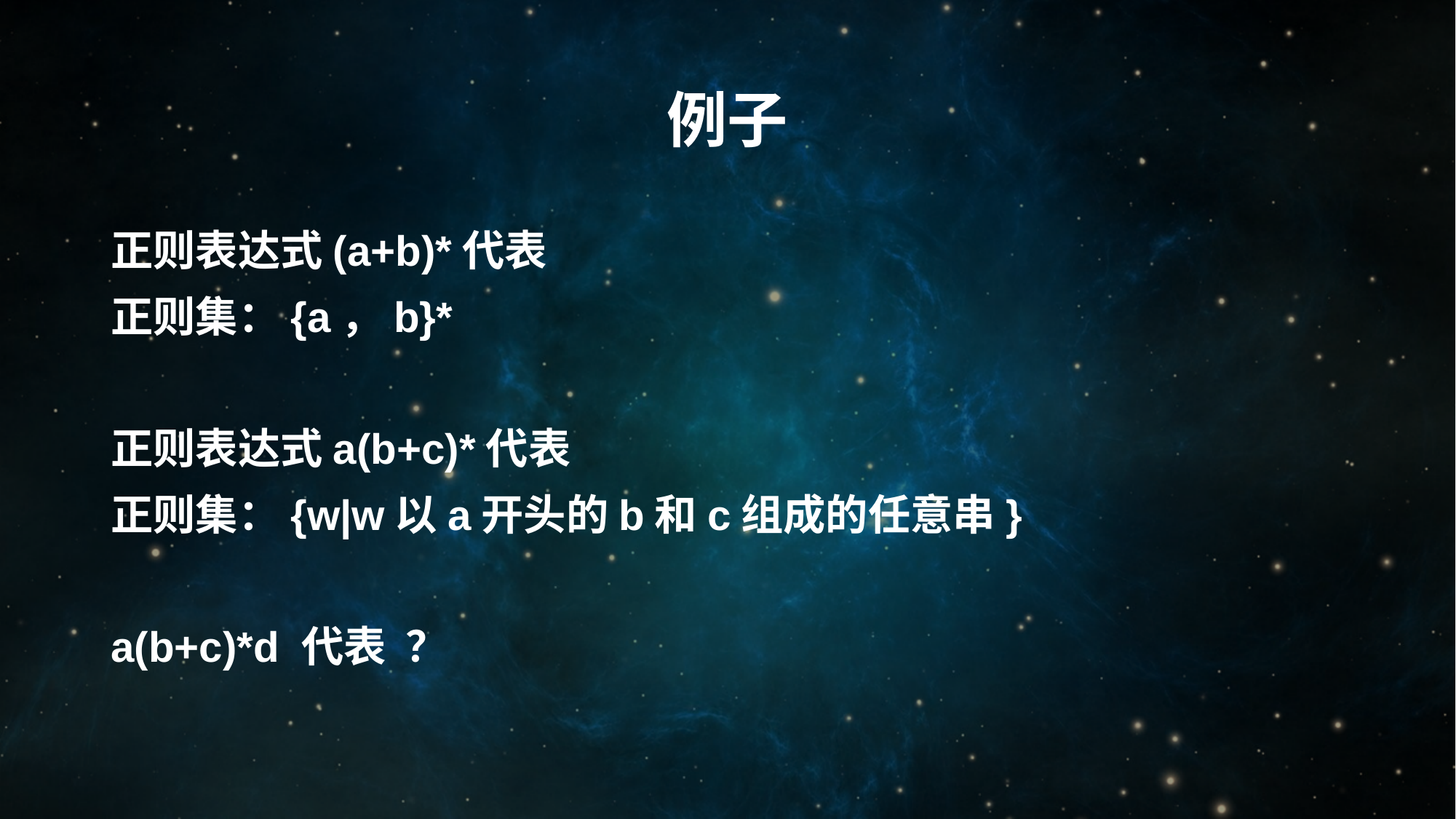

# 例子
正则表达式(a+b)*代表
正则集：{a，b}*

正则表达式a(b+c)*代表
正则集：{w|w以a开头的b和c组成的任意串}

a(b+c)*d 代表  ？